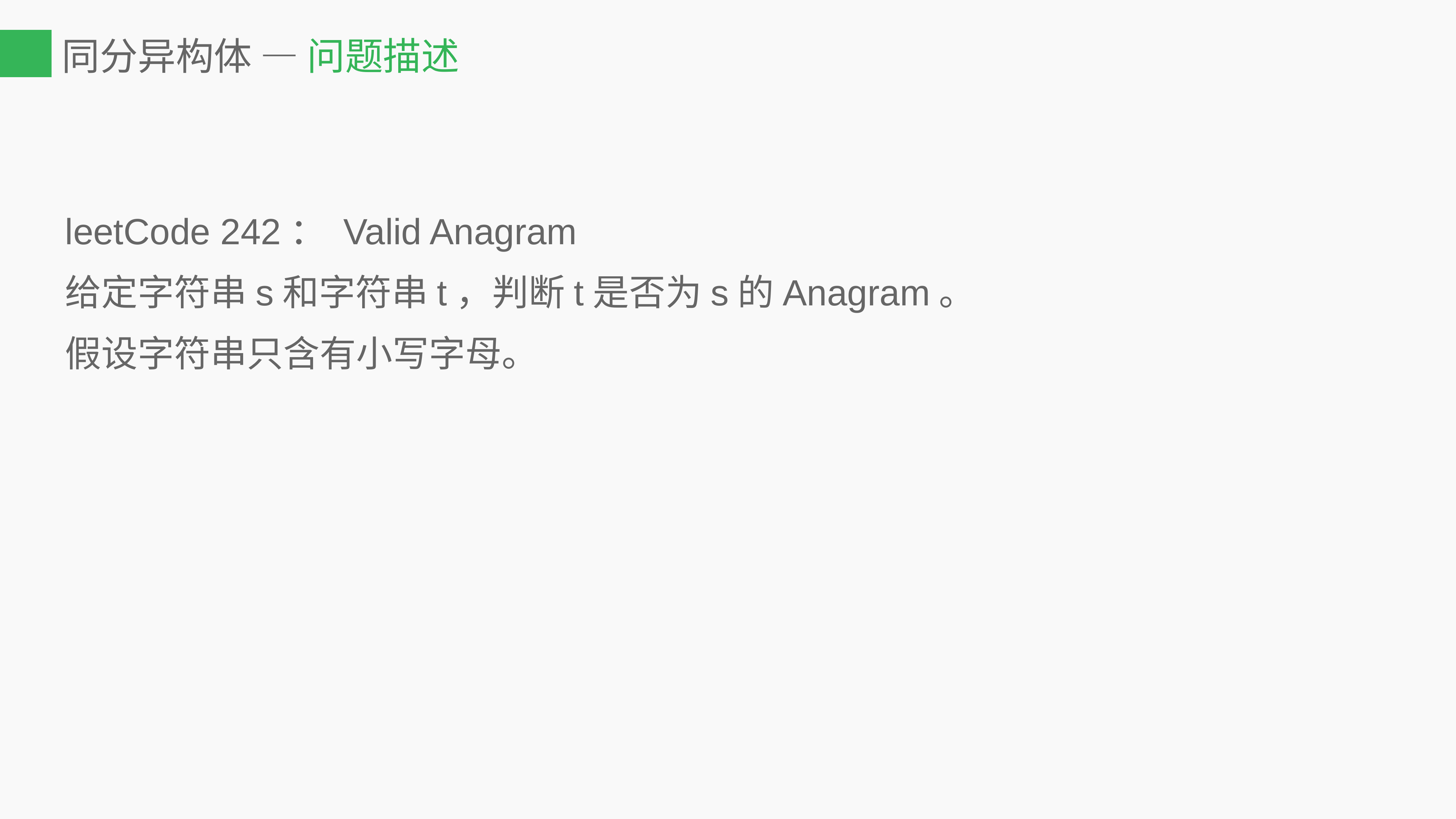

# 同分异构体 — 问题描述
leetCode 242： Valid Anagram
给定字符串s和字符串t，判断t是否为s的Anagram。
假设字符串只含有小写字母。